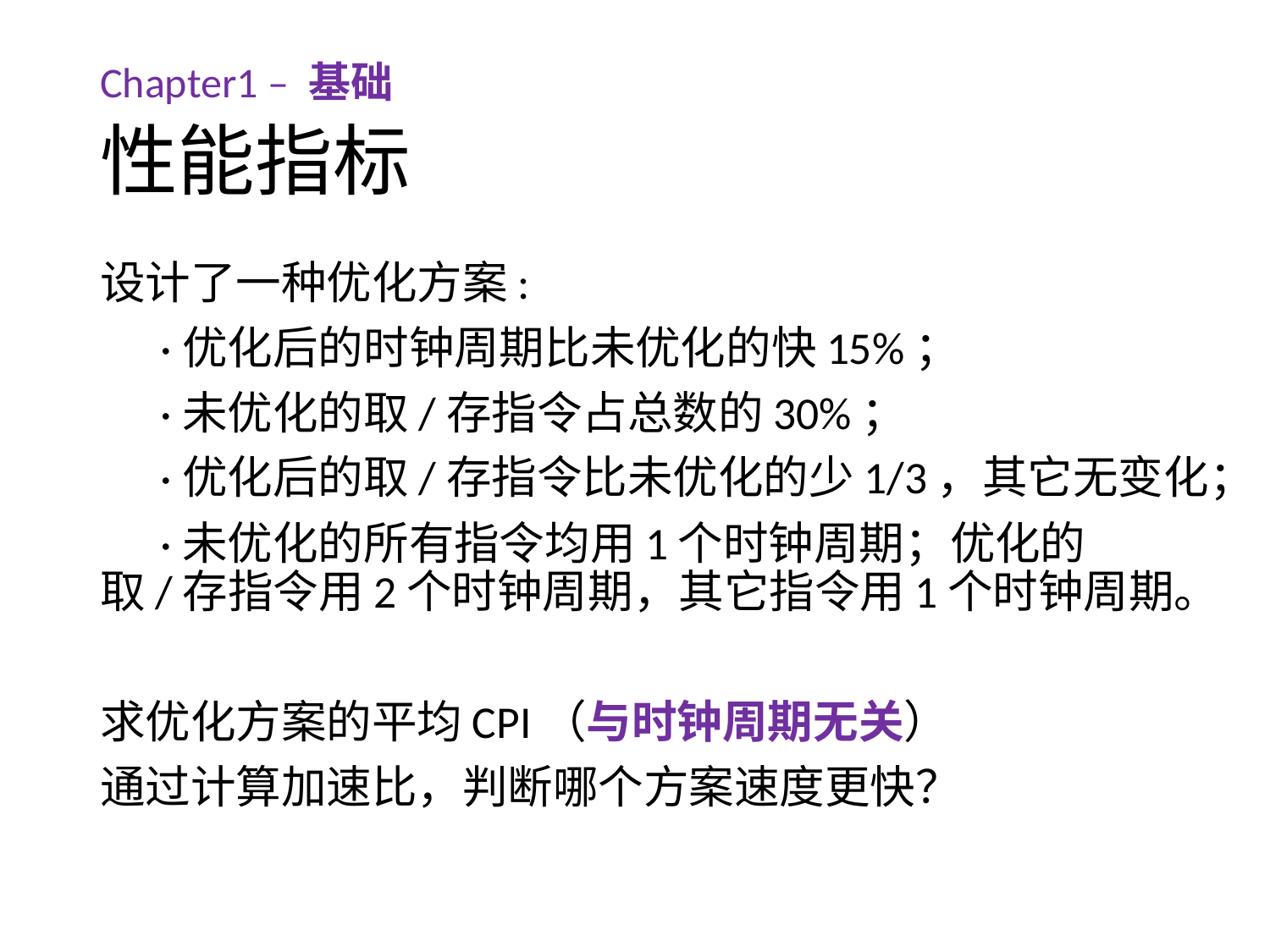

Chapter1 – 基础
# 性能指标
设计了一种优化方案:
      ·优化后的时钟周期比未优化的快15%；
      ·未优化的取/存指令占总数的30%；
      ·优化后的取/存指令比未优化的少1/3，其它无变化；
      ·未优化的所有指令均用1个时钟周期；优化的取/存指令用2个时钟周期，其它指令用1个时钟周期。

求优化方案的平均CPI（与时钟周期无关）
通过计算加速比，判断哪个方案速度更快？